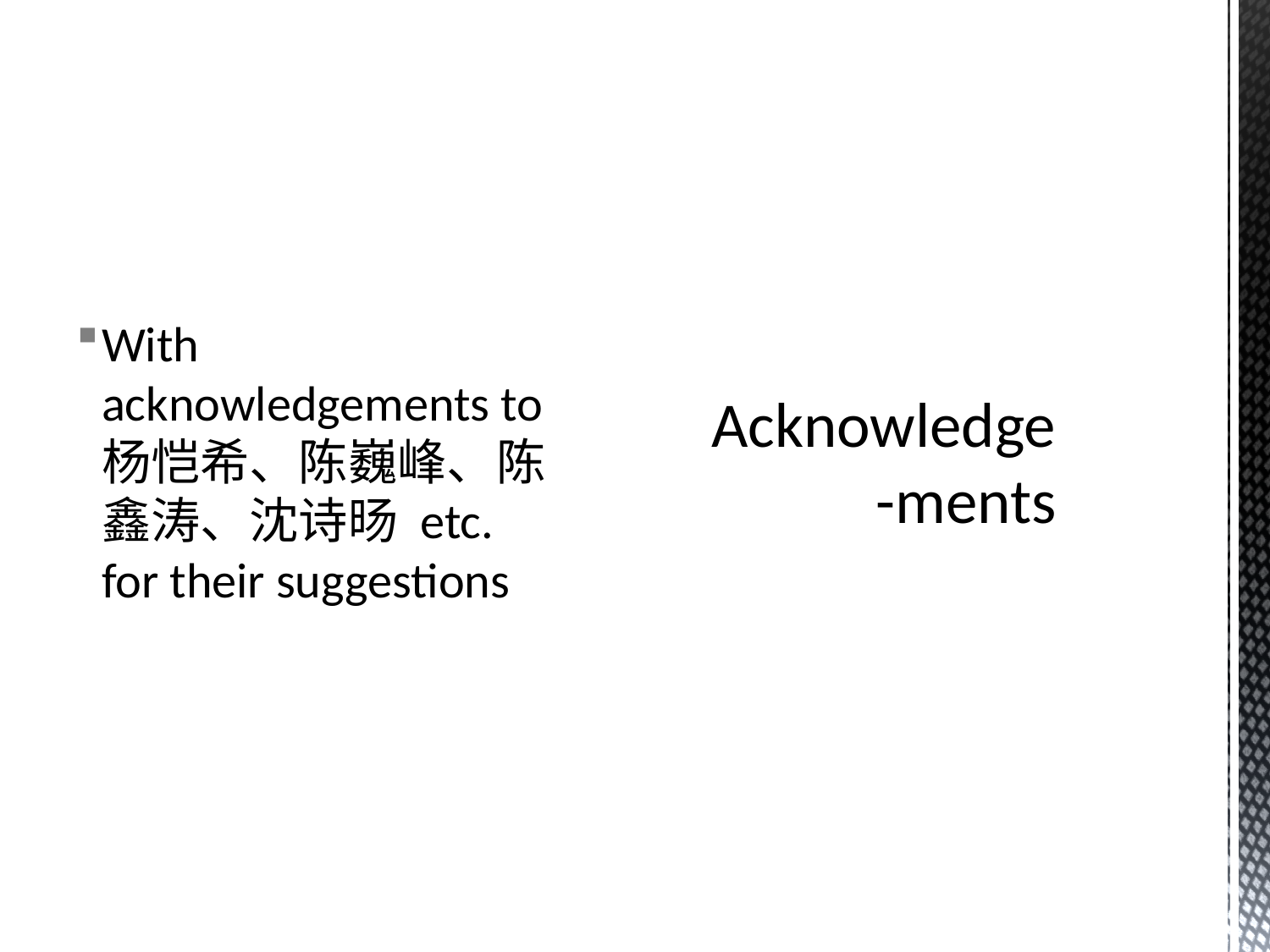

With acknowledgements to 杨恺希、陈巍峰、陈鑫涛、沈诗旸 etc. for their suggestions
# Acknowledge -ments